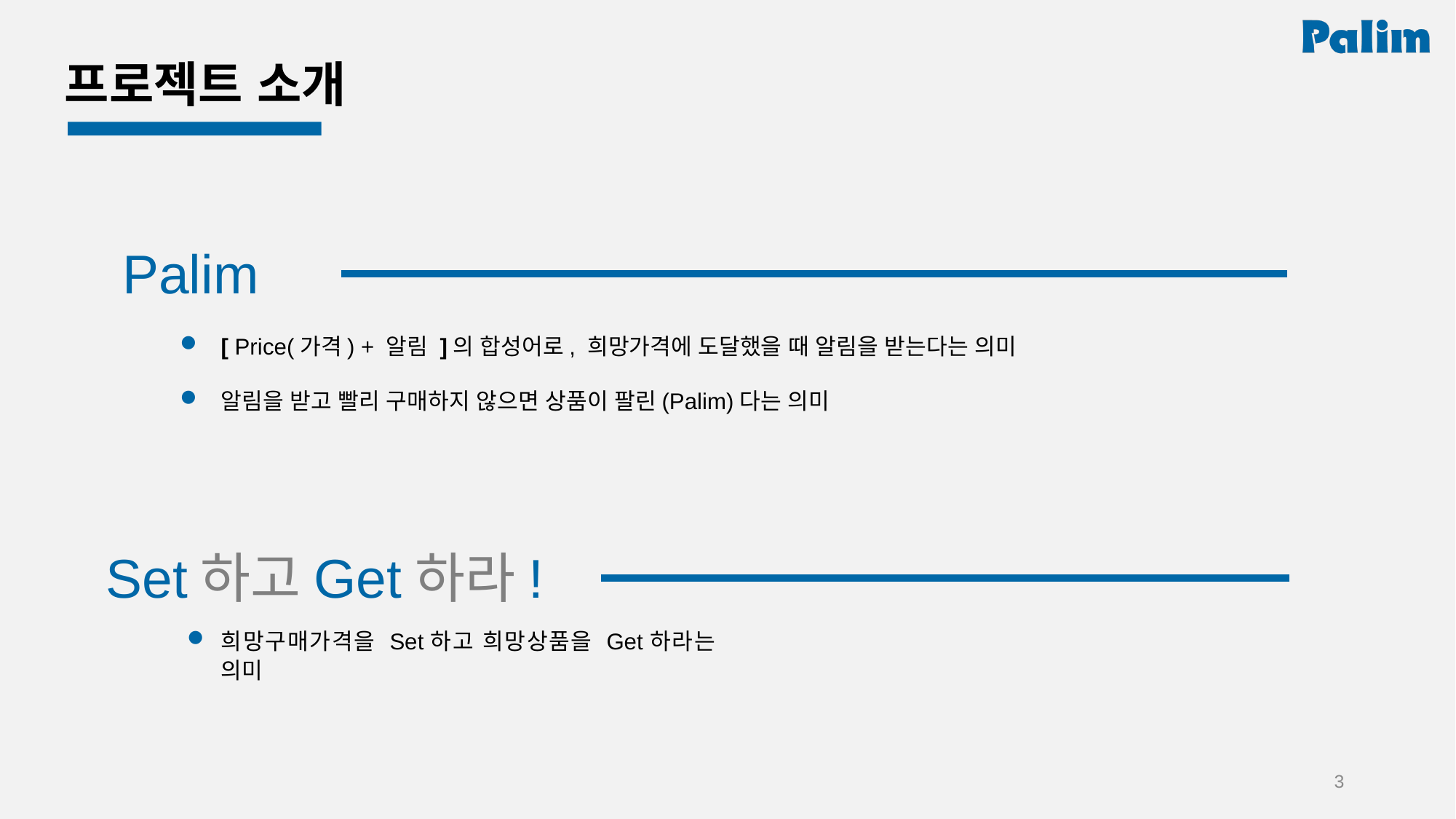

# 프로젝트 소개
Palim
[ Price(가격) + 알림 ]의 합성어로, 희망가격에 도달했을 때 알림을 받는다는 의미
알림을 받고 빨리 구매하지 않으면 상품이 팔린(Palim)다는 의미
Set하고Get하라!
희망구매가격을 Set하고 희망상품을 Get하라는 의미
3